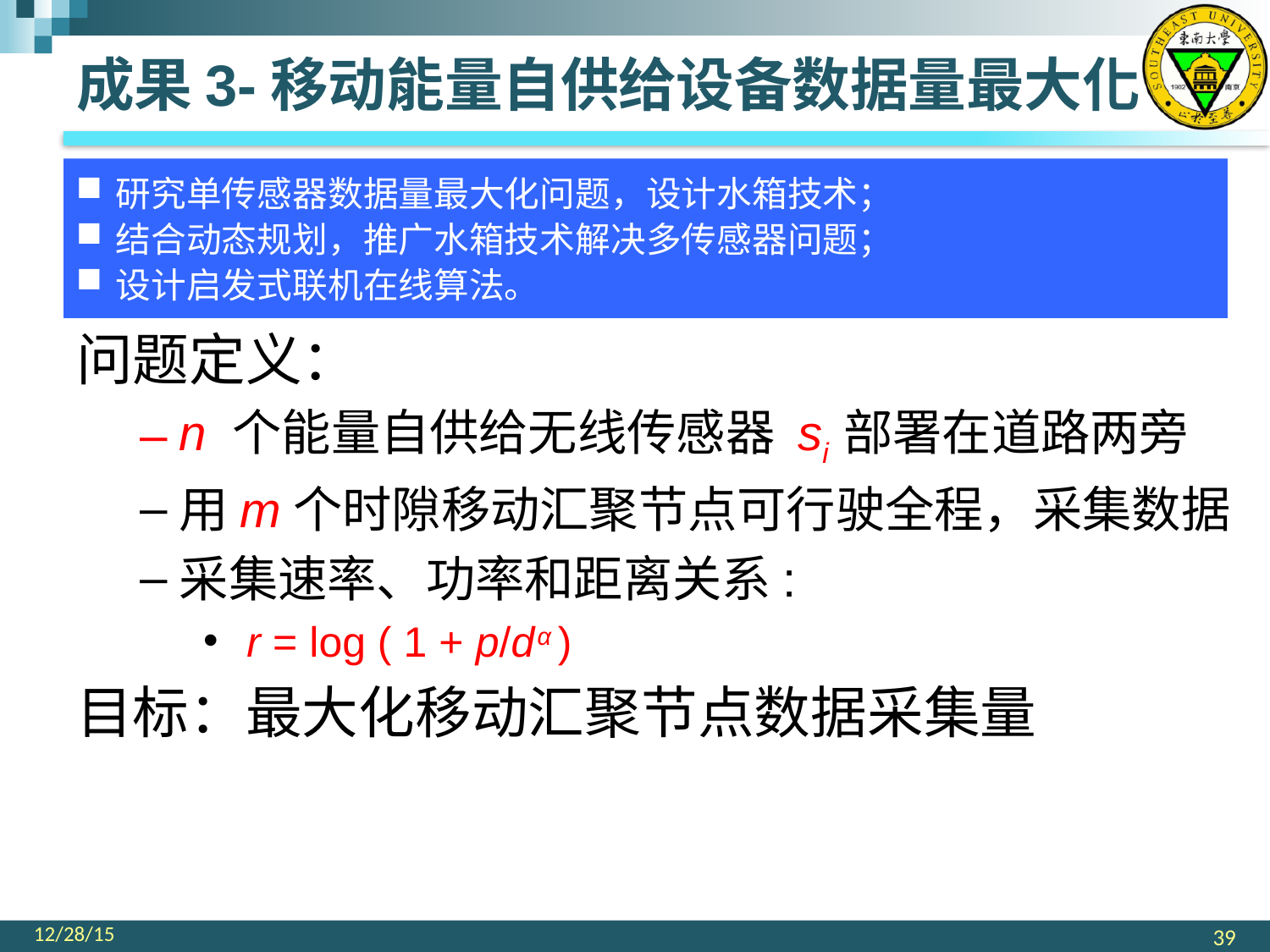

# 成果3-移动能量自供给设备数据量最大化
研究单传感器数据量最大化问题，设计水箱技术；
结合动态规划，推广水箱技术解决多传感器问题；
设计启发式联机在线算法。
问题定义：
n 个能量自供给无线传感器 si 部署在道路两旁
用m个时隙移动汇聚节点可行驶全程，采集数据
采集速率、功率和距离关系:
 r = log ( 1 + p/d α )
目标：最大化移动汇聚节点数据采集量

12/28/15
39